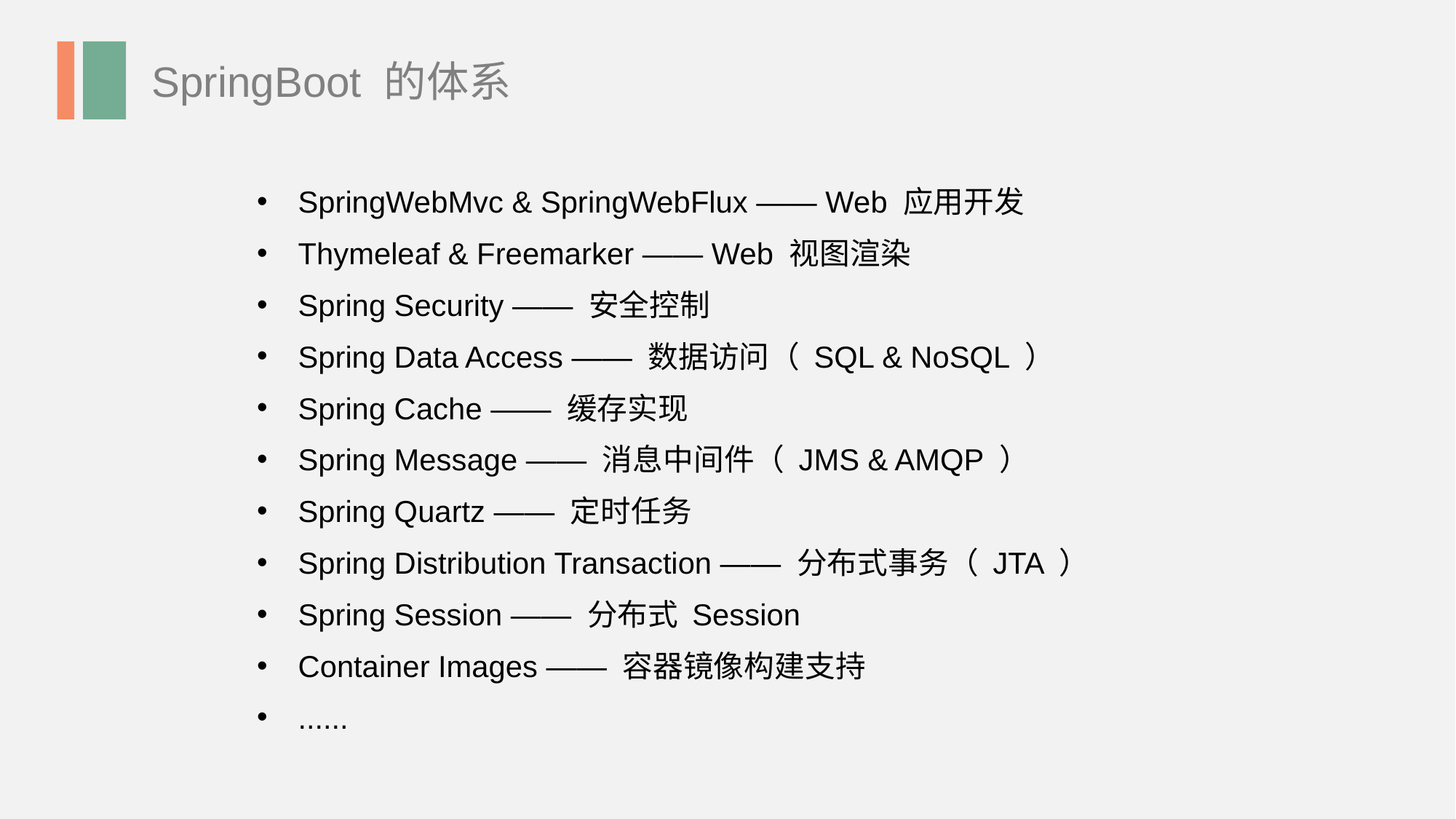

SpringBoot 的体系
SpringWebMvc & SpringWebFlux —— Web 应用开发
Thymeleaf & Freemarker —— Web 视图渲染
Spring Security —— 安全控制
Spring Data Access —— 数据访问（ SQL & NoSQL ）
Spring Cache —— 缓存实现
Spring Message —— 消息中间件（ JMS & AMQP ）
Spring Quartz —— 定时任务
Spring Distribution Transaction —— 分布式事务（ JTA ）
Spring Session —— 分布式 Session
Container Images —— 容器镜像构建支持
......